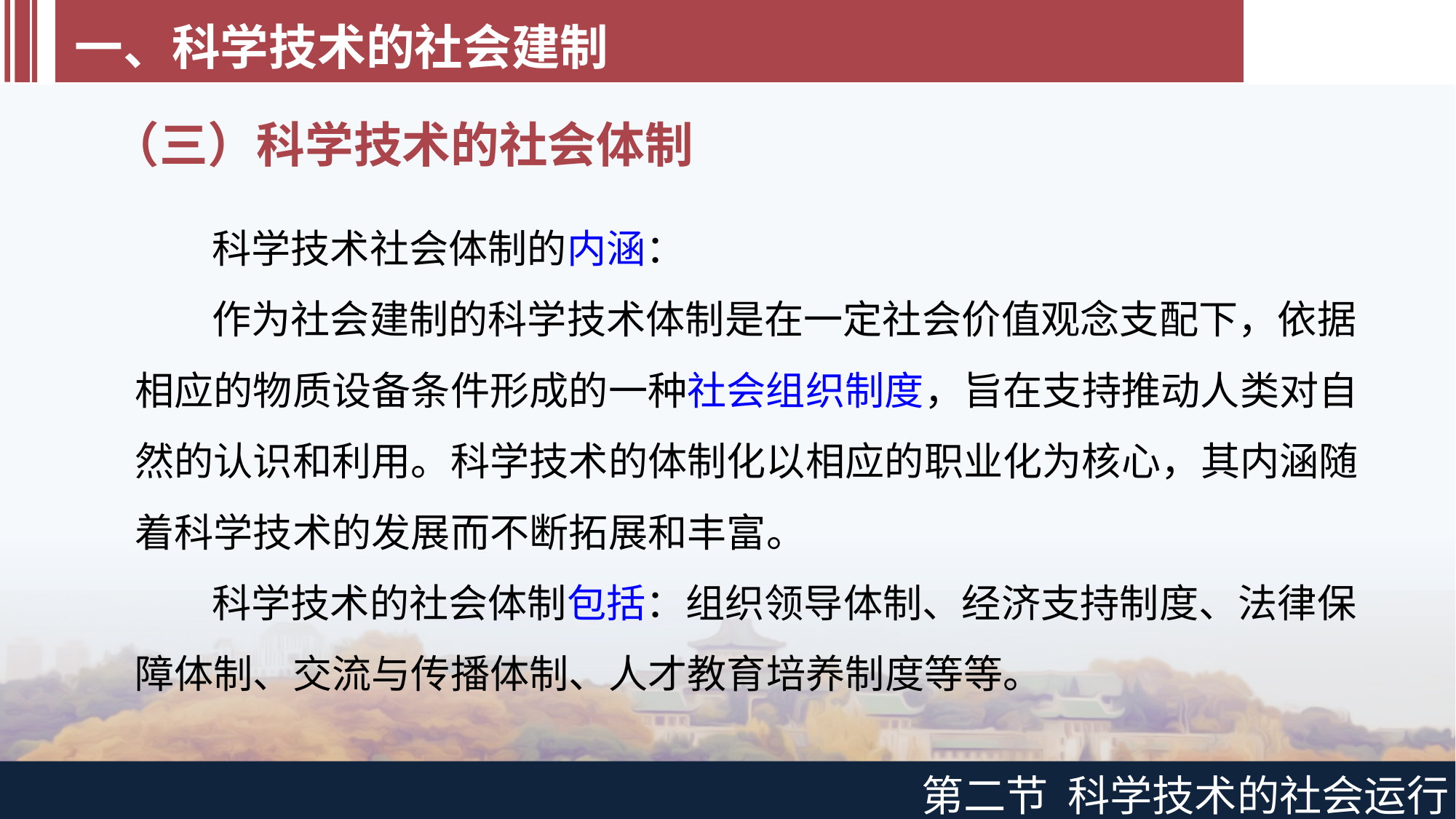

一、科学技术的社会建制
（三）科学技术的社会体制

科学技术社会体制的内涵：
作为社会建制的科学技术体制是在一定社会价值观念支配下，依据相应的物质设备条件形成的一种社会组织制度，旨在支持推动人类对自然的认识和利用。科学技术的体制化以相应的职业化为核心，其内涵随着科学技术的发展而不断拓展和丰富。
科学技术的社会体制包括：组织领导体制、经济支持制度、法律保障体制、交流与传播体制、人才教育培养制度等等。
第二节  科学技术的社会运行